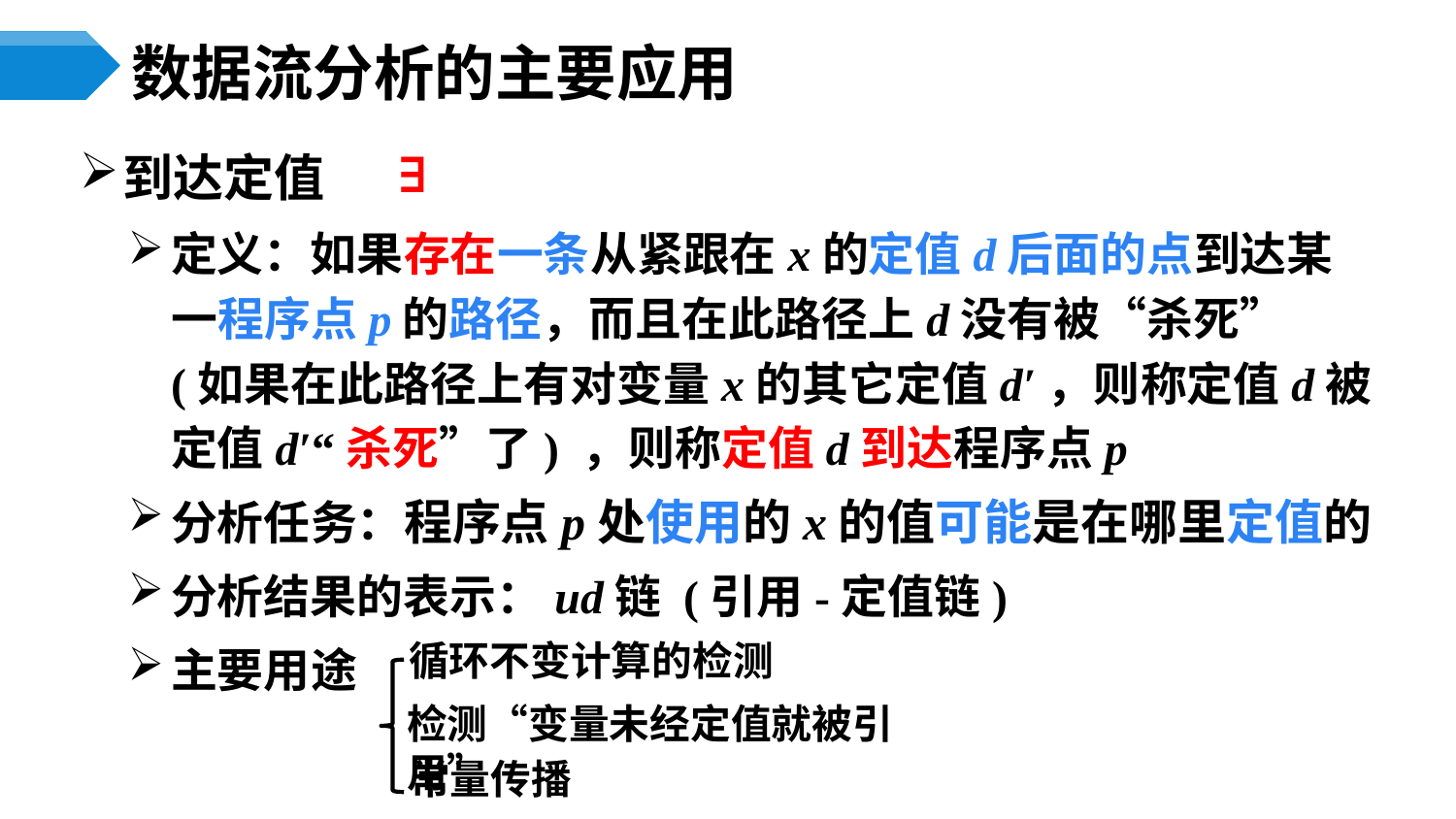

# 数据流分析的主要应用
到达定值
定义：如果存在一条从紧跟在x的定值d后面的点到达某一程序点p的路径，而且在此路径上d没有被“杀死” (如果在此路径上有对变量x的其它定值d′，则称定值d被定值d′“杀死”了) ，则称定值d到达程序点p
分析任务：程序点p处使用的x的值可能是在哪里定值的
分析结果的表示：ud链 (引用-定值链)
主要用途

∃

循环不变计算的检测

检测“变量未经定值就被引用”
常量传播